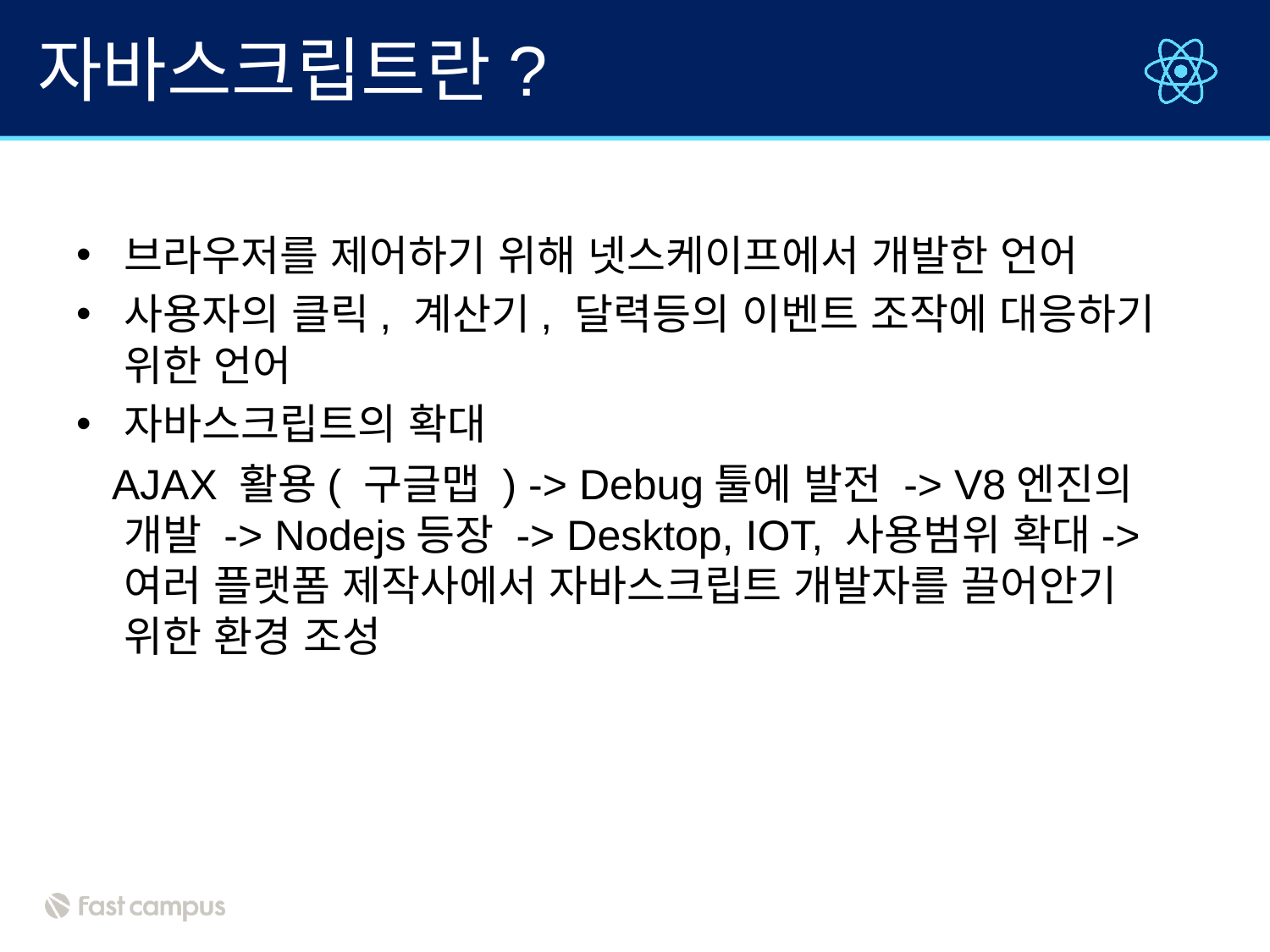

# 자바스크립트란?
브라우저를 제어하기 위해 넷스케이프에서 개발한 언어
사용자의 클릭, 계산기, 달력등의 이벤트 조작에 대응하기 위한 언어
자바스크립트의 확대
   AJAX 활용( 구글맵 ) -> Debug툴에 발전 -> V8엔진의 개발 -> Nodejs등장 -> Desktop, IOT, 사용범위 확대-> 여러 플랫폼 제작사에서 자바스크립트 개발자를 끌어안기 위한 환경 조성